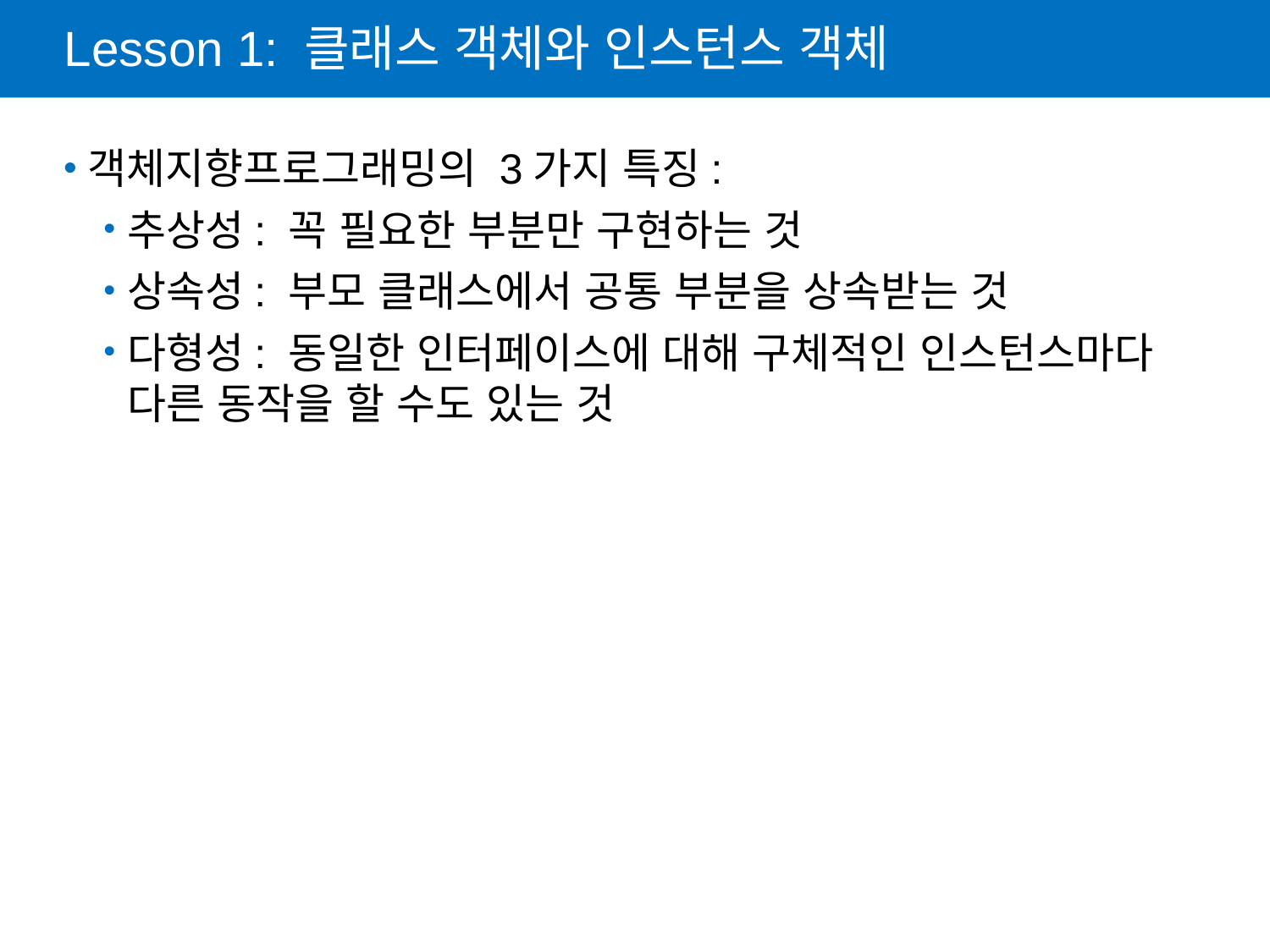

# Lesson 1: 클래스 객체와 인스턴스 객체
객체지향프로그래밍의 3가지 특징:
추상성: 꼭 필요한 부분만 구현하는 것
상속성: 부모 클래스에서 공통 부분을 상속받는 것
다형성: 동일한 인터페이스에 대해 구체적인 인스턴스마다 다른 동작을 할 수도 있는 것